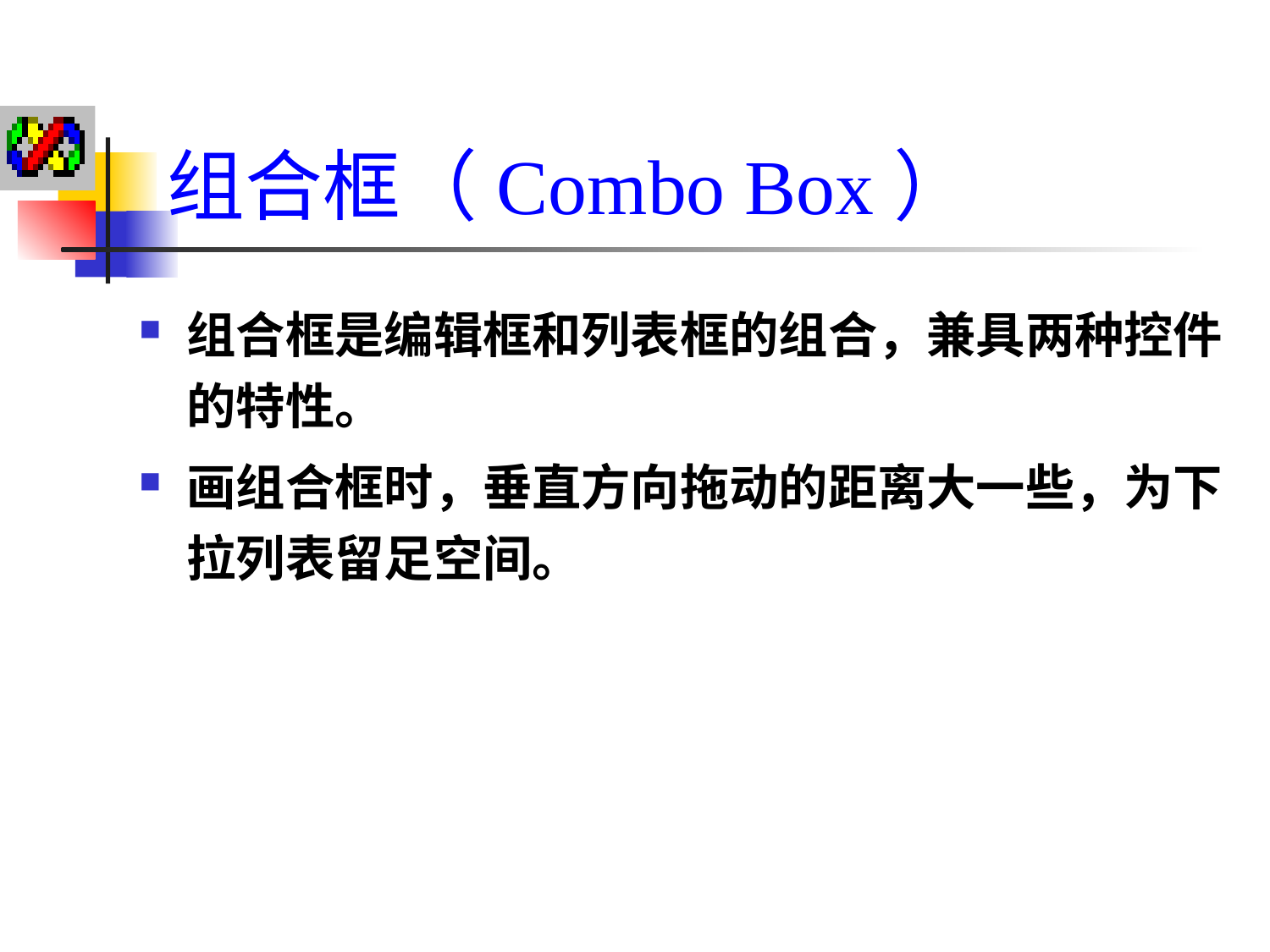

组合框（Combo Box）
组合框是编辑框和列表框的组合，兼具两种控件的特性。
画组合框时，垂直方向拖动的距离大一些，为下拉列表留足空间。